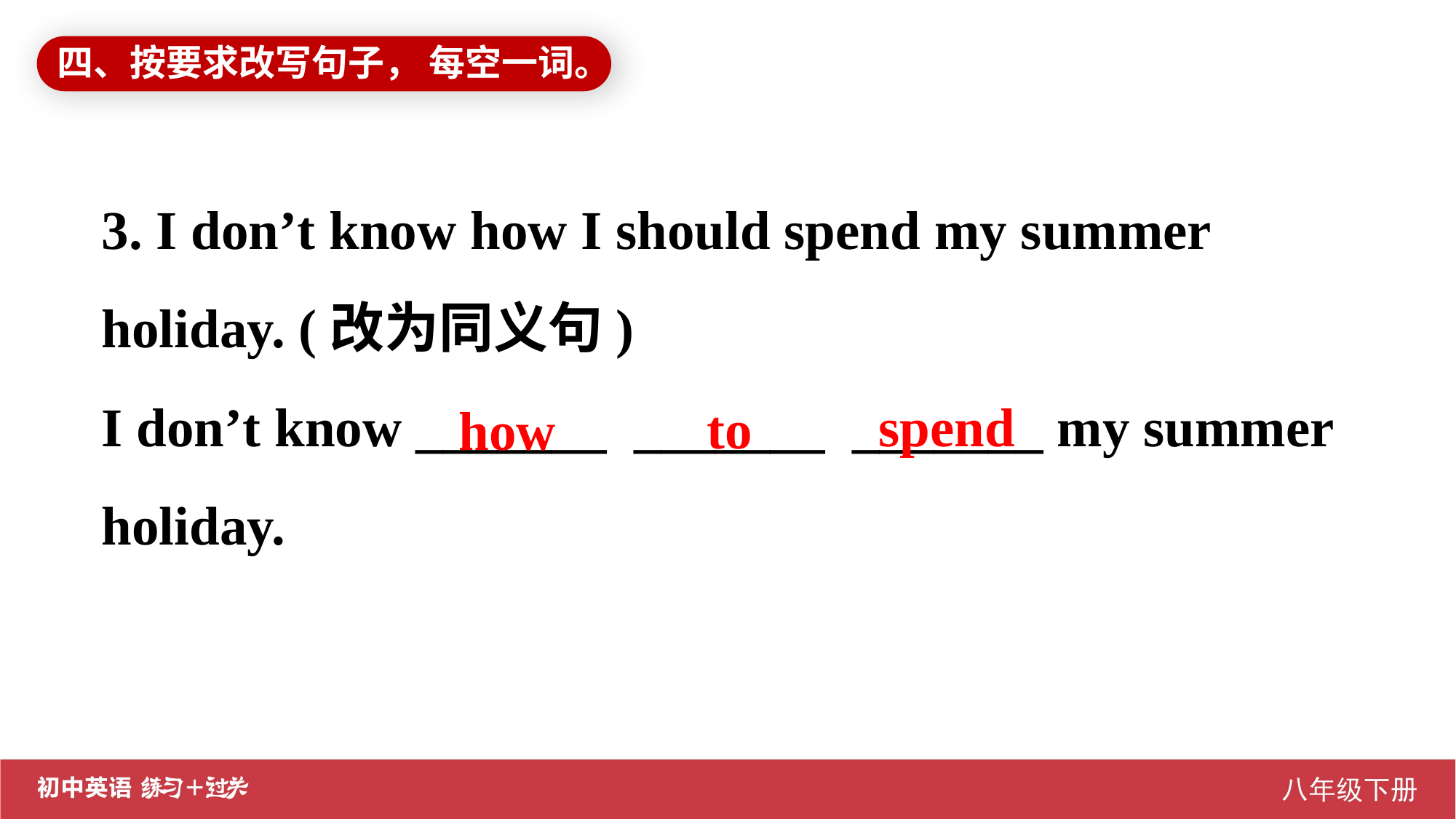

四、按要求改写句子， 每空一词。

3. I don’t know how I should spend my summer holiday. (改为同义句)
I don’t know _______  _______  _______ my summer holiday.
spend
to
how